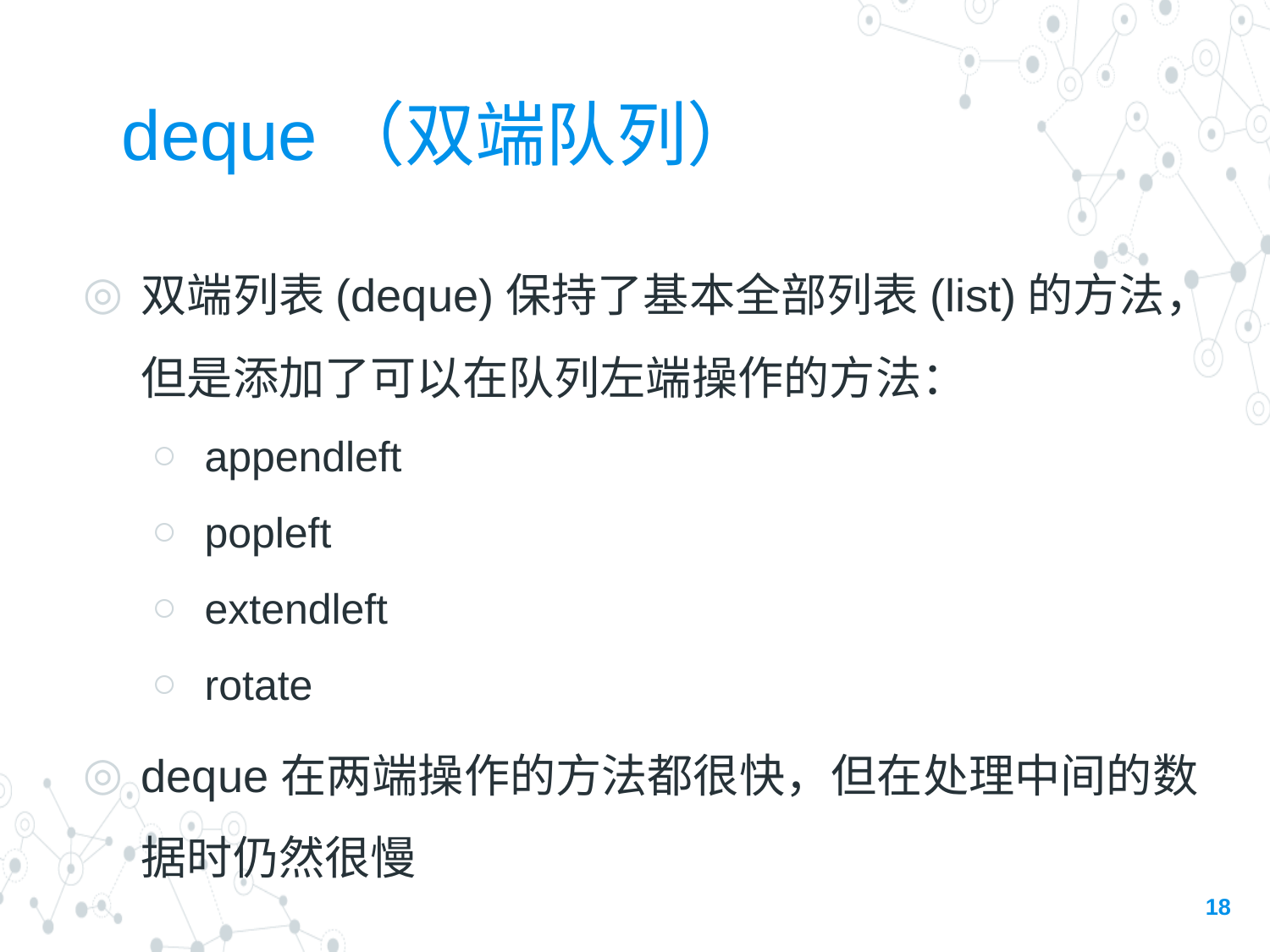

# deque（双端队列）
双端列表(deque)保持了基本全部列表(list)的方法，但是添加了可以在队列左端操作的方法：
appendleft
popleft
extendleft
rotate
deque在两端操作的方法都很快，但在处理中间的数据时仍然很慢
18